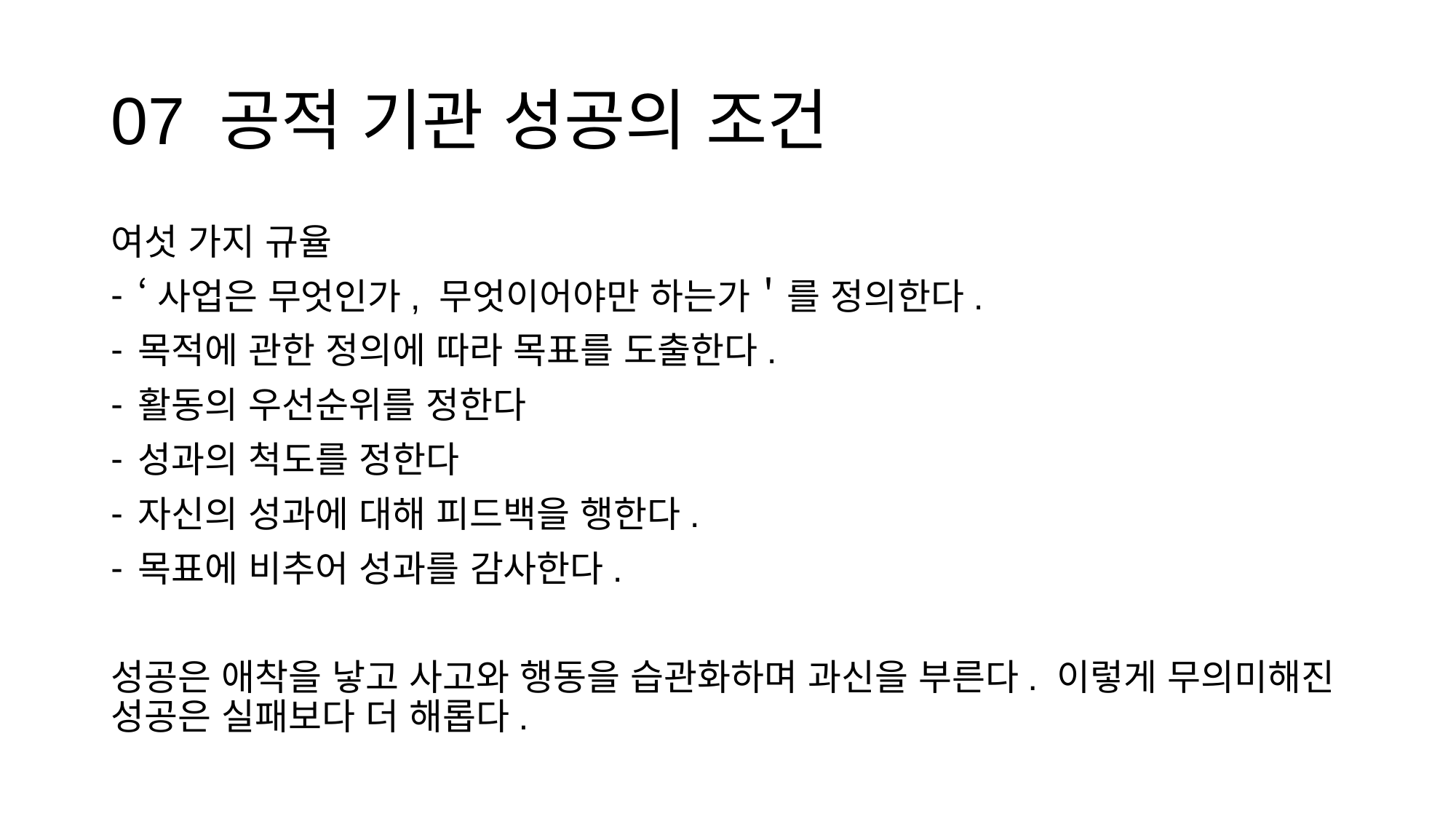

# 07 공적 기관 성공의 조건
여섯 가지 규율
‘사업은 무엇인가, 무엇이어야만 하는가＇를 정의한다.
목적에 관한 정의에 따라 목표를 도출한다.
활동의 우선순위를 정한다
성과의 척도를 정한다
자신의 성과에 대해 피드백을 행한다.
목표에 비추어 성과를 감사한다.

성공은 애착을 낳고 사고와 행동을 습관화하며 과신을 부른다. 이렇게 무의미해진 성공은 실패보다 더 해롭다.